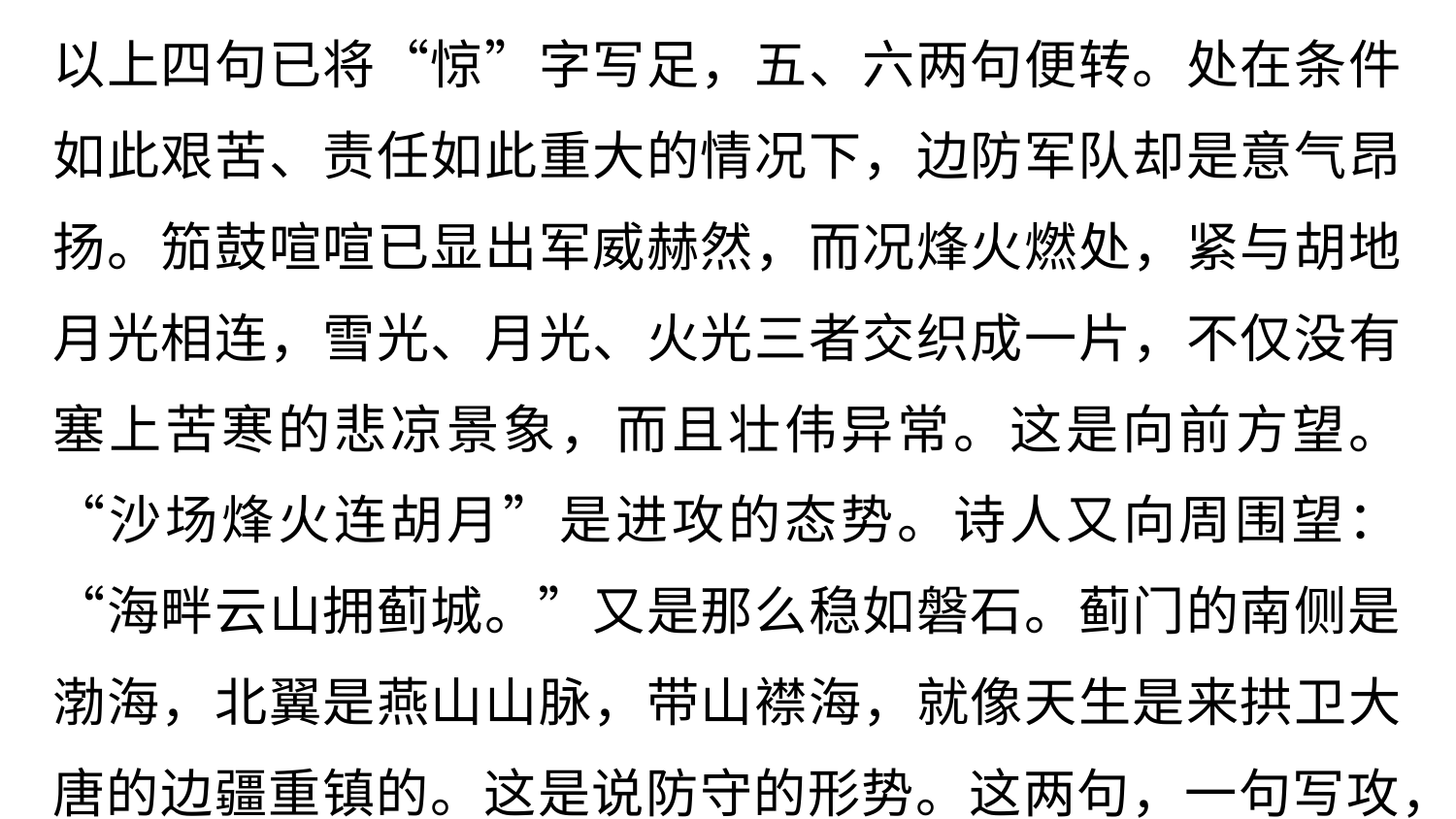

以上四句已将“惊”字写足，五、六两句便转。处在条件如此艰苦、责任如此重大的情况下，边防军队却是意气昂扬。笳鼓喧喧已显出军威赫然，而况烽火燃处，紧与胡地月光相连，雪光、月光、火光三者交织成一片，不仅没有塞上苦寒的悲凉景象，而且壮伟异常。这是向前方望。“沙场烽火连胡月”是进攻的态势。诗人又向周围望：“海畔云山拥蓟城。”又是那么稳如磐石。蓟门的南侧是渤海，北翼是燕山山脉，带山襟海，就像天生是来拱卫大唐的边疆重镇的。这是说防守的形势。这两句，一句写攻，